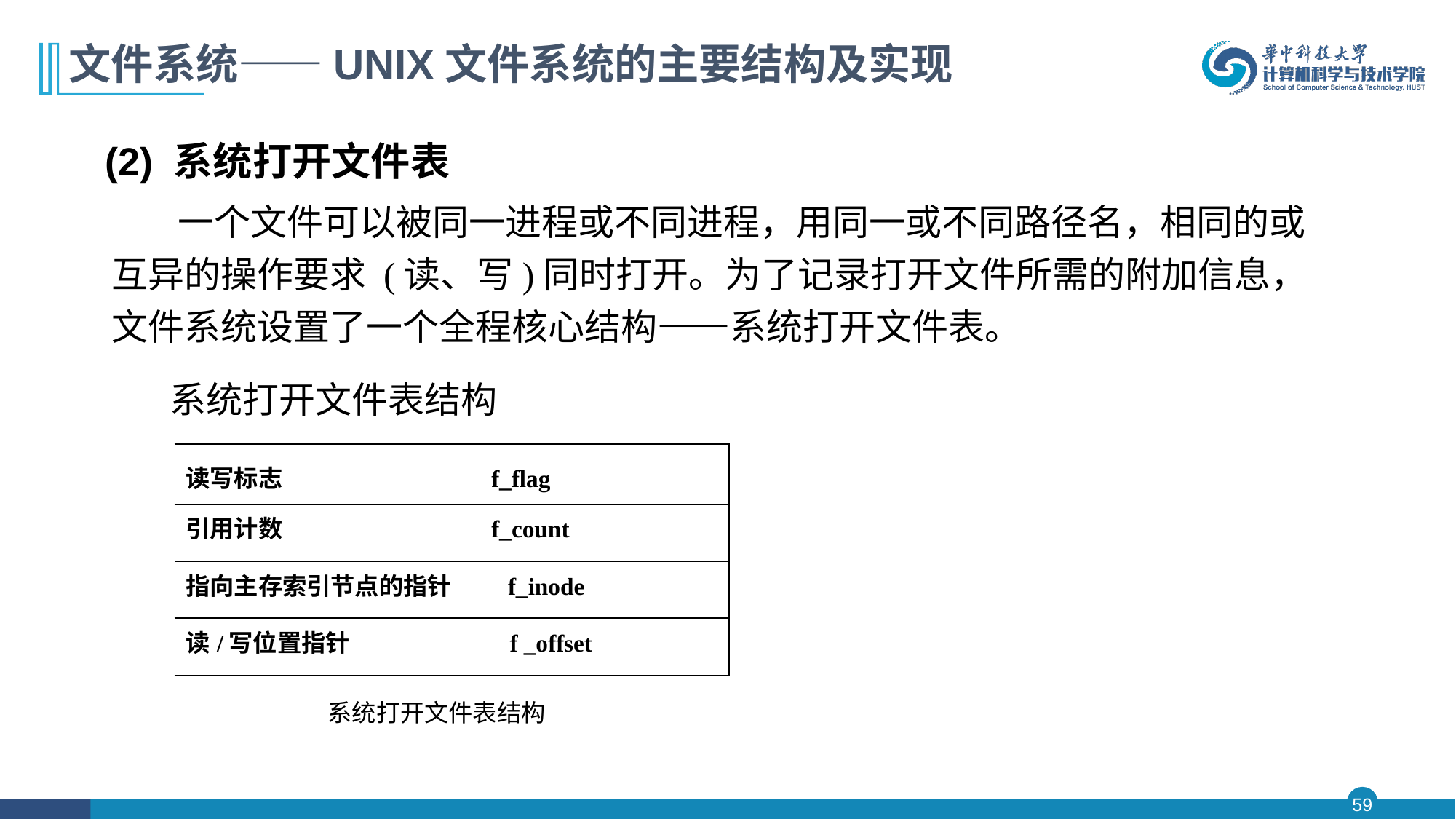

# 文件系统——UNIX文件系统的主要结构及实现
(2) 系统打开文件表
            一个文件可以被同一进程或不同进程，用同一或不同路径名，相同的或互异的操作要求 (读、写)同时打开。为了记录打开文件所需的附加信息，文件系统设置了一个全程核心结构——系统打开文件表。
系统打开文件表结构
| 读写标志 f\_flag |
| --- |
| 引用计数 f\_count |
| 指向主存索引节点的指针 f\_inode |
| 读/写位置指针 f \_offset |
系统打开文件表结构